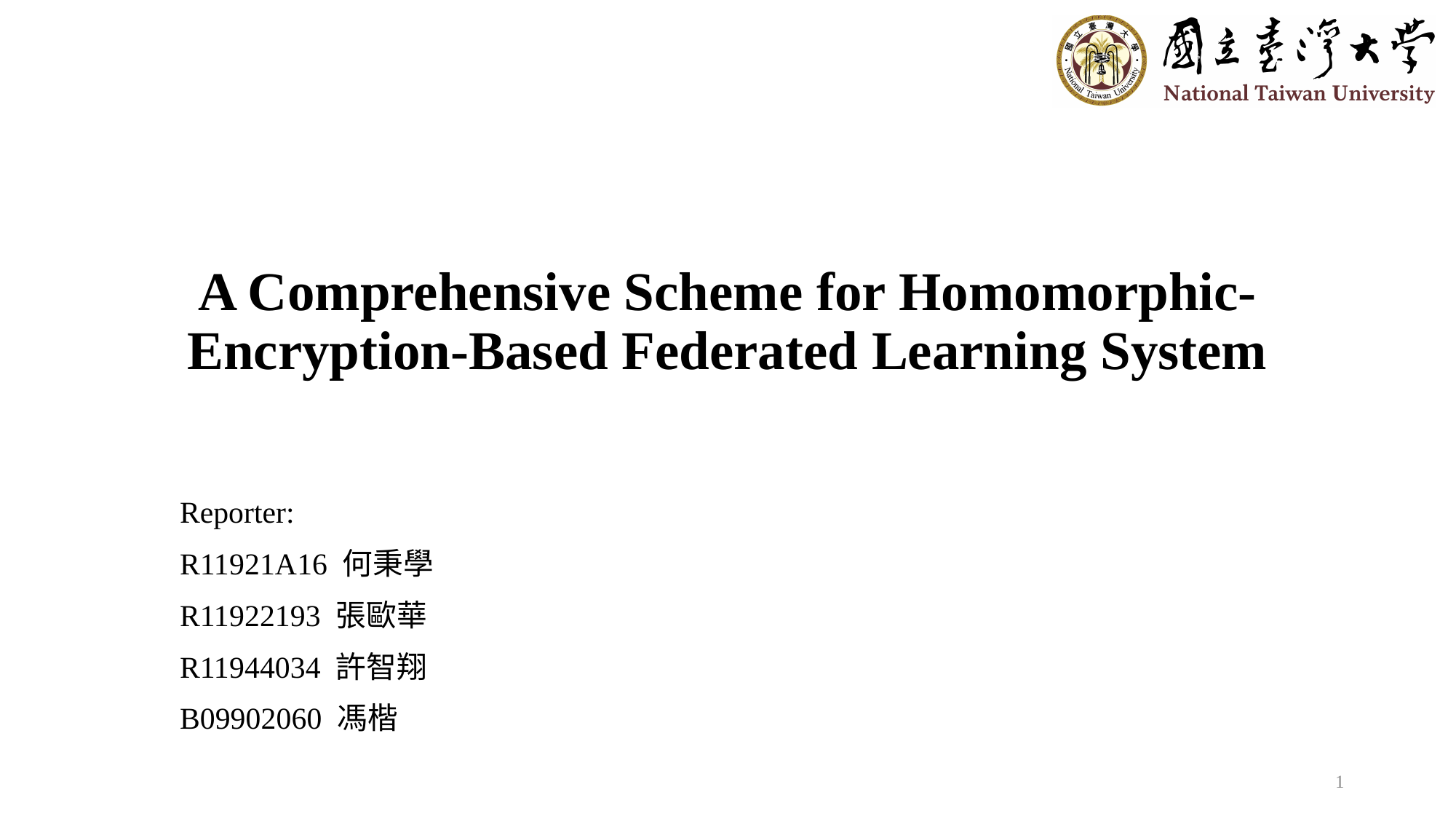

# A Comprehensive Scheme for Homomorphic-Encryption-Based Federated Learning System
Reporter:
R11921A16 何秉學
R11922193 張歐華
R11944034 許智翔
B09902060 馮楷
1